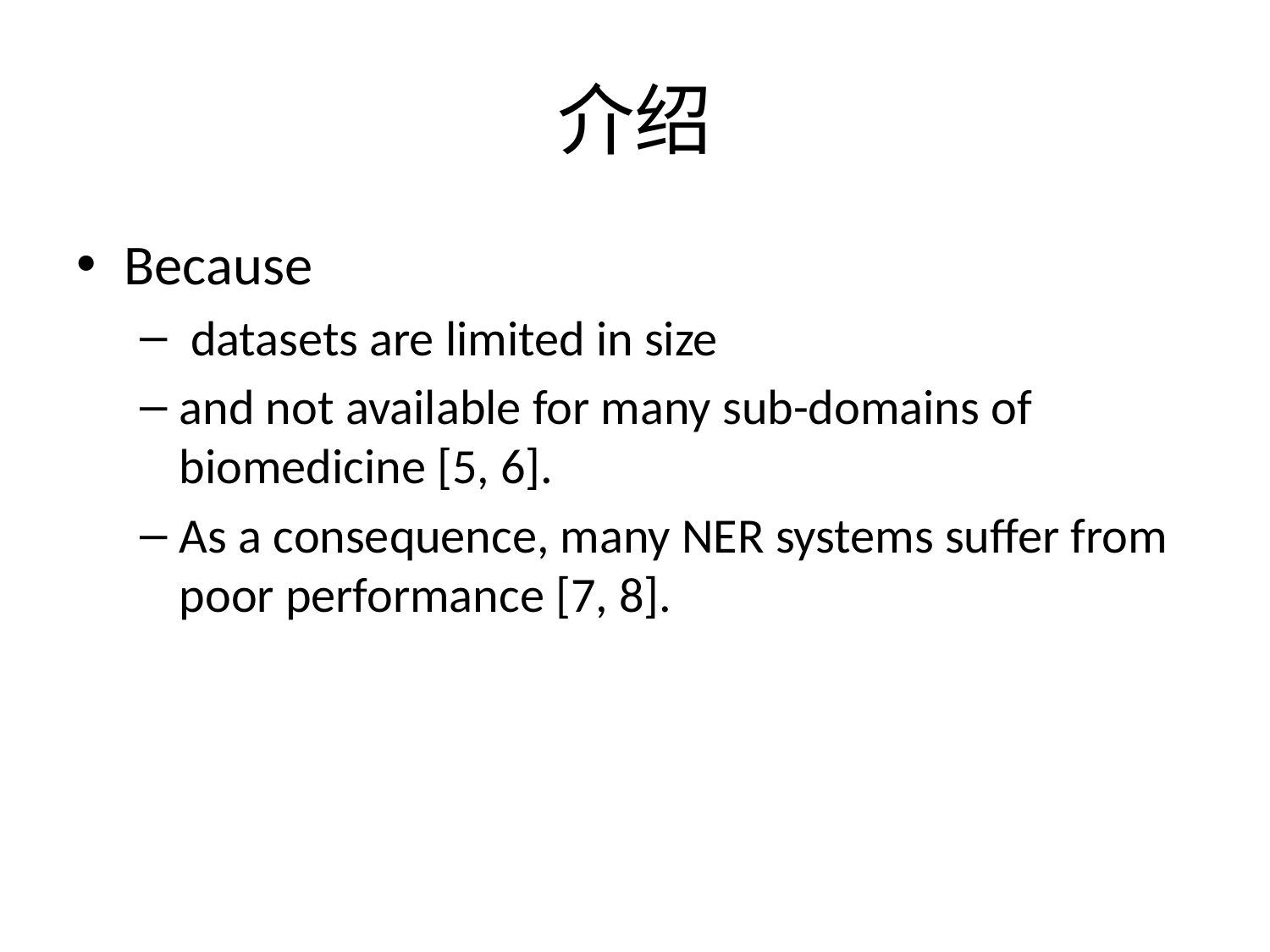

# 介绍
Because
 datasets are limited in size
and not available for many sub-domains of biomedicine [5, 6].
As a consequence, many NER systems suffer from poor performance [7, 8].